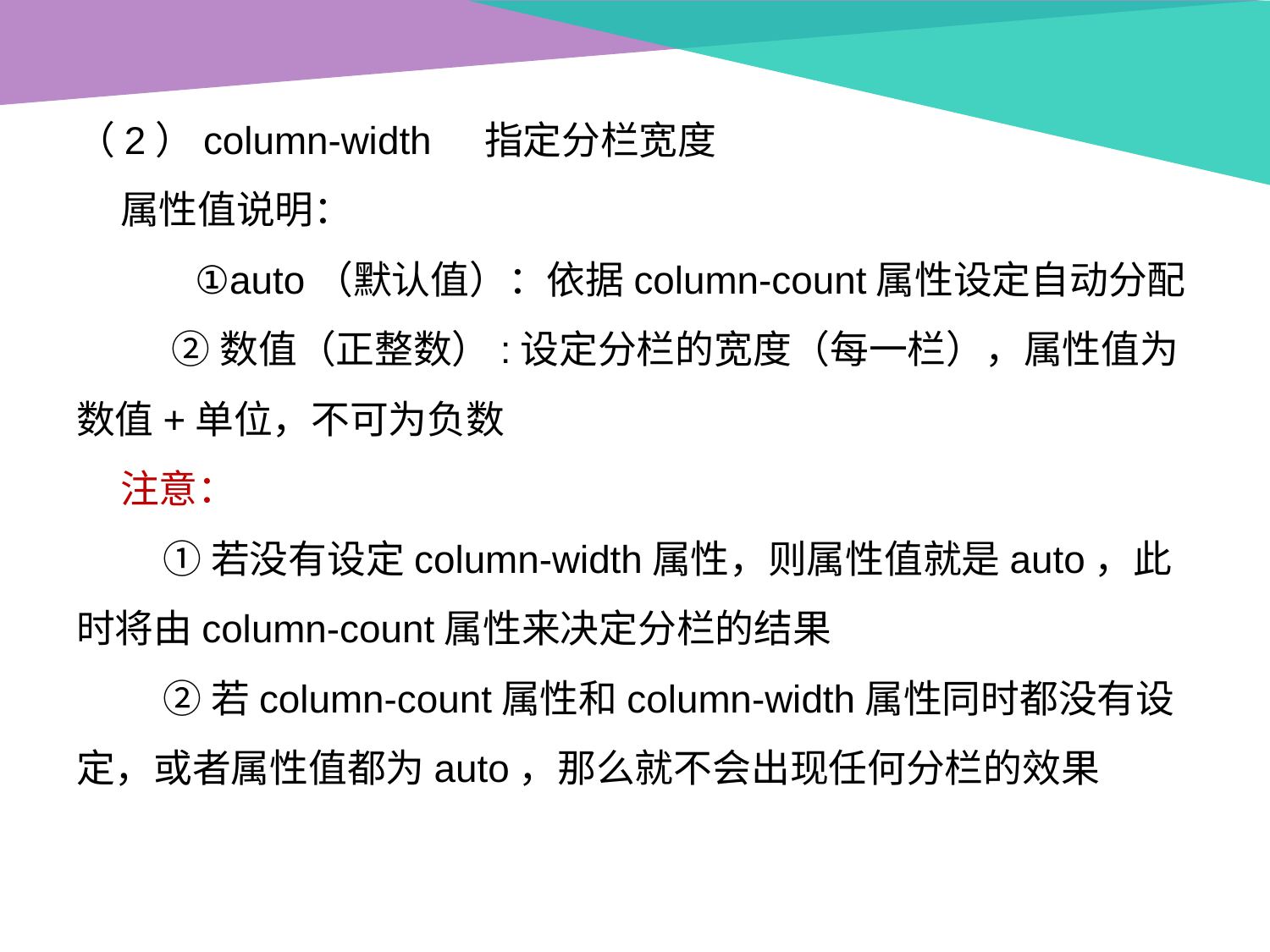

（2）column-width    指定分栏宽度
    属性值说明：
           ①auto（默认值）：依据column-count属性设定自动分配
           ②数值（正整数）:设定分栏的宽度（每一栏），属性值为数值+单位，不可为负数
    注意：
          ①若没有设定column-width属性，则属性值就是auto，此时将由column-count属性来决定分栏的结果
          ②若column-count属性和column-width属性同时都没有设定，或者属性值都为auto，那么就不会出现任何分栏的效果